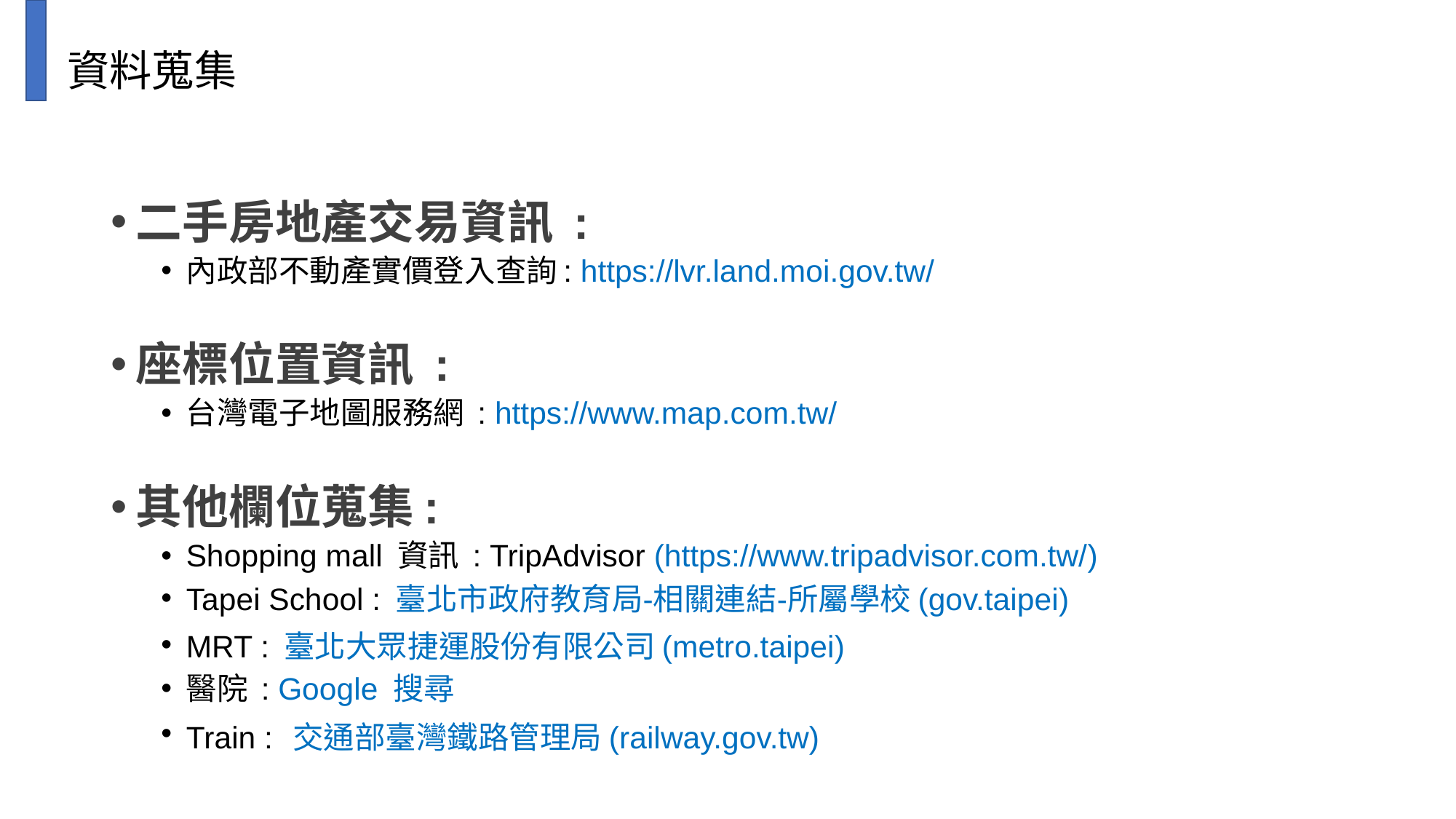

資料蒐集

二手房地產交易資訊 :
內政部不動產實價登入查詢: https://lvr.land.moi.gov.tw/

座標位置資訊 :
台灣電子地圖服務網 : https://www.map.com.tw/

其他欄位蒐集:
Shopping mall 資訊 : TripAdvisor (https://www.tripadvisor.com.tw/)
Tapei School : 臺北市政府教育局-相關連結-所屬學校 (gov.taipei)
MRT : 臺北大眾捷運股份有限公司 (metro.taipei)
醫院 : Google 搜尋
Train : 交通部臺灣鐵路管理局 (railway.gov.tw)